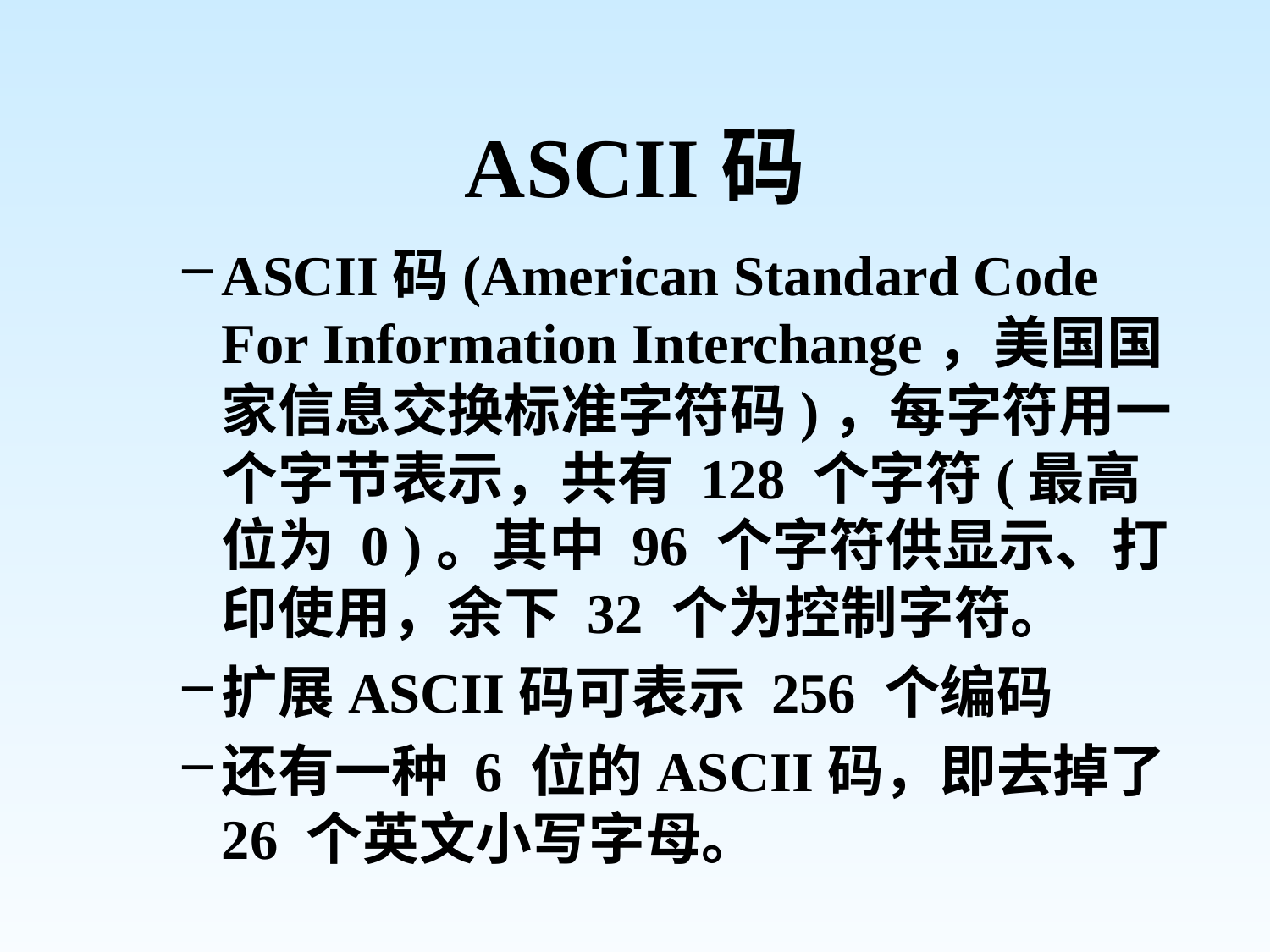

# ASCII码
ASCII码(American Standard Code For Information Interchange，美国国家信息交换标准字符码)，每字符用一个字节表示，共有 128 个字符(最高位为 0 )。其中 96 个字符供显示、打印使用，余下 32 个为控制字符。
扩展ASCII码可表示 256 个编码
还有一种 6 位的ASCII码，即去掉了 26 个英文小写字母。

37